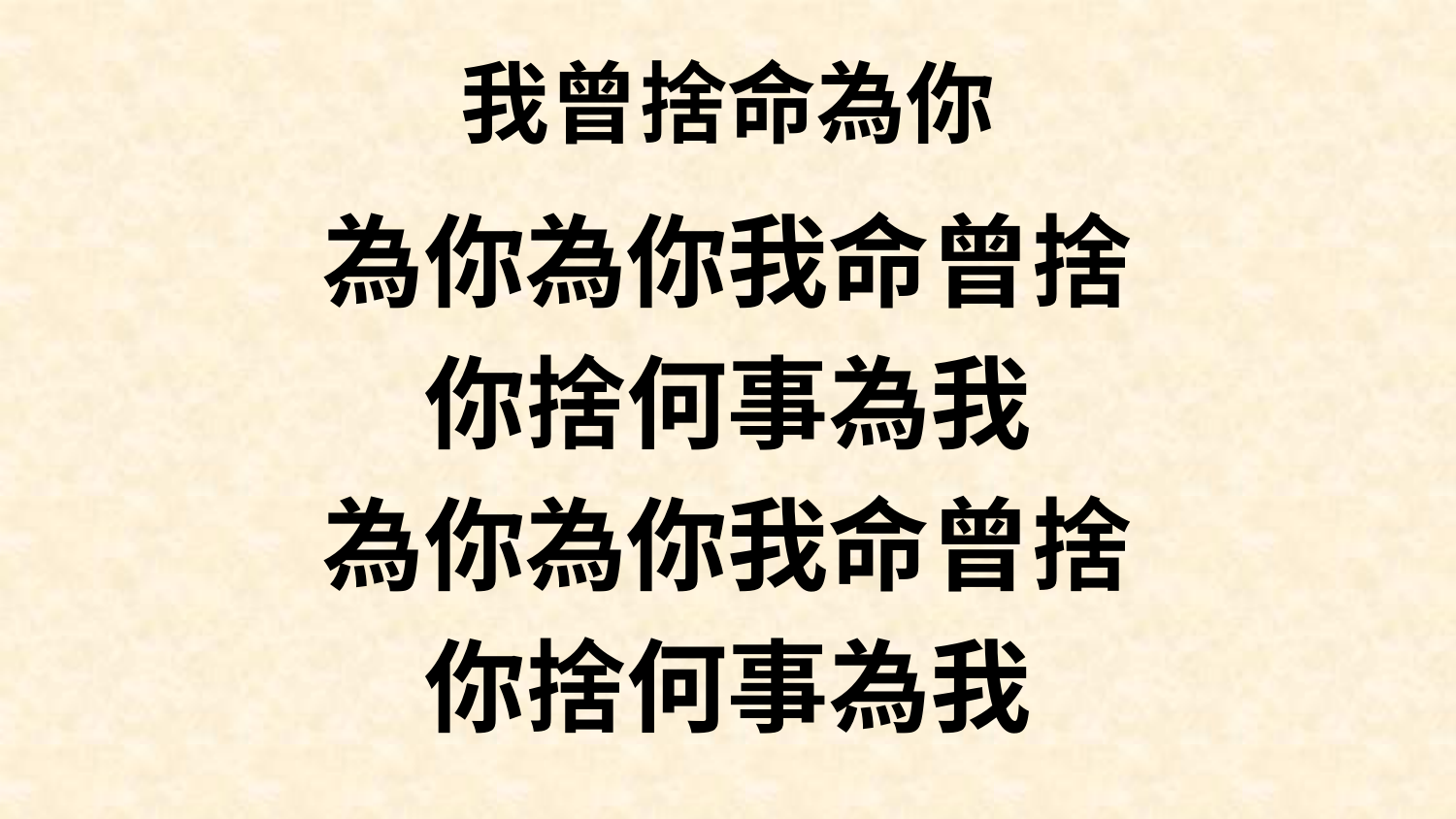

# 我曾捨命為你
為你為你我命曾捨
你捨何事為我
為你為你我命曾捨
你捨何事為我